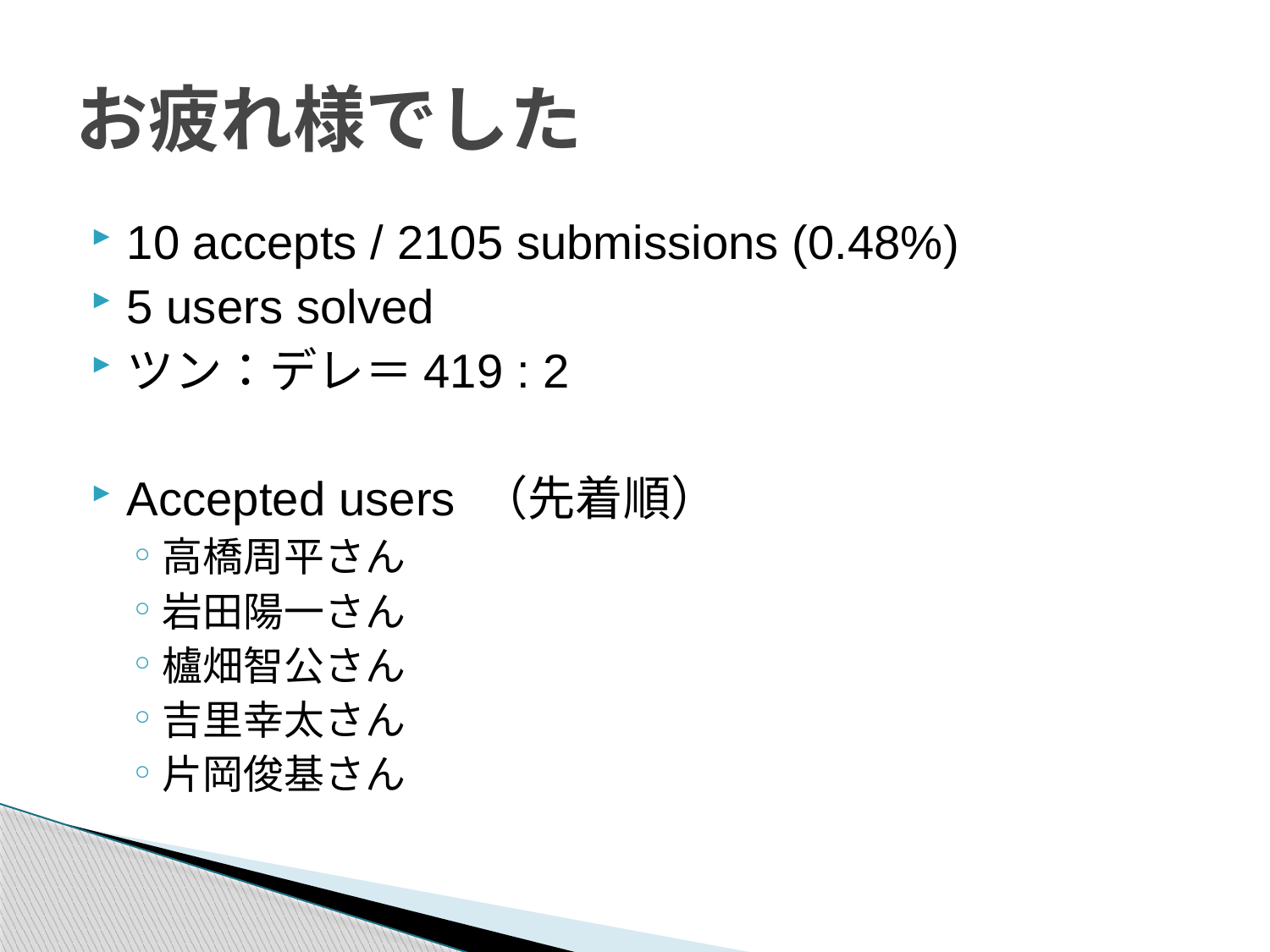

# お疲れ様でした
10 accepts / 2105 submissions (0.48%)
5 users solved
ツン：デレ＝419 : 2

Accepted users （先着順）
高橋周平さん
岩田陽一さん
櫨畑智公さん
吉里幸太さん
片岡俊基さん